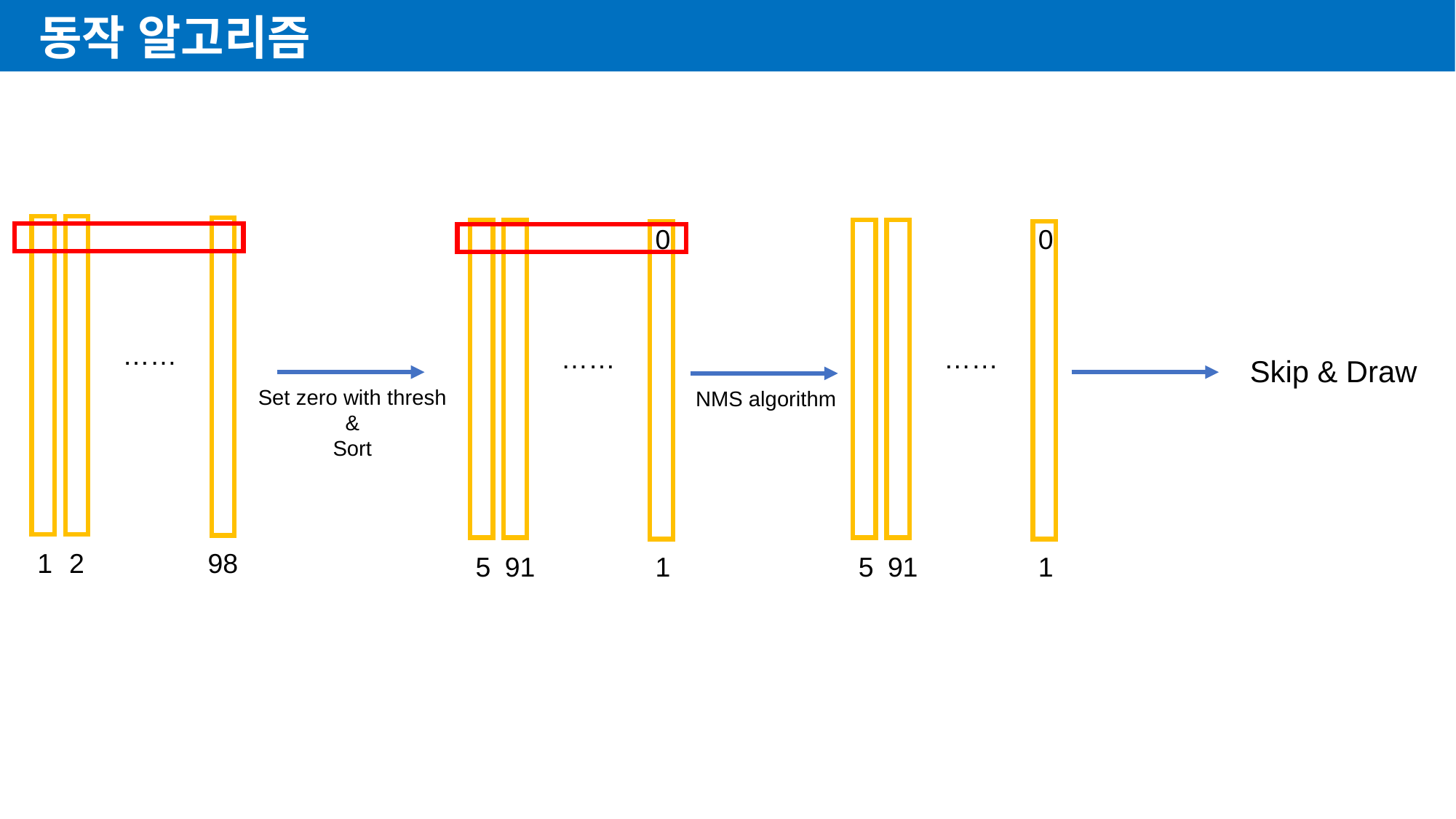

동작 알고리즘
0
0

……
……
……
Skip & Draw

Set zero with thresh
&
Sort
NMS algorithm
1
2
98
5
91
1
5
91
1